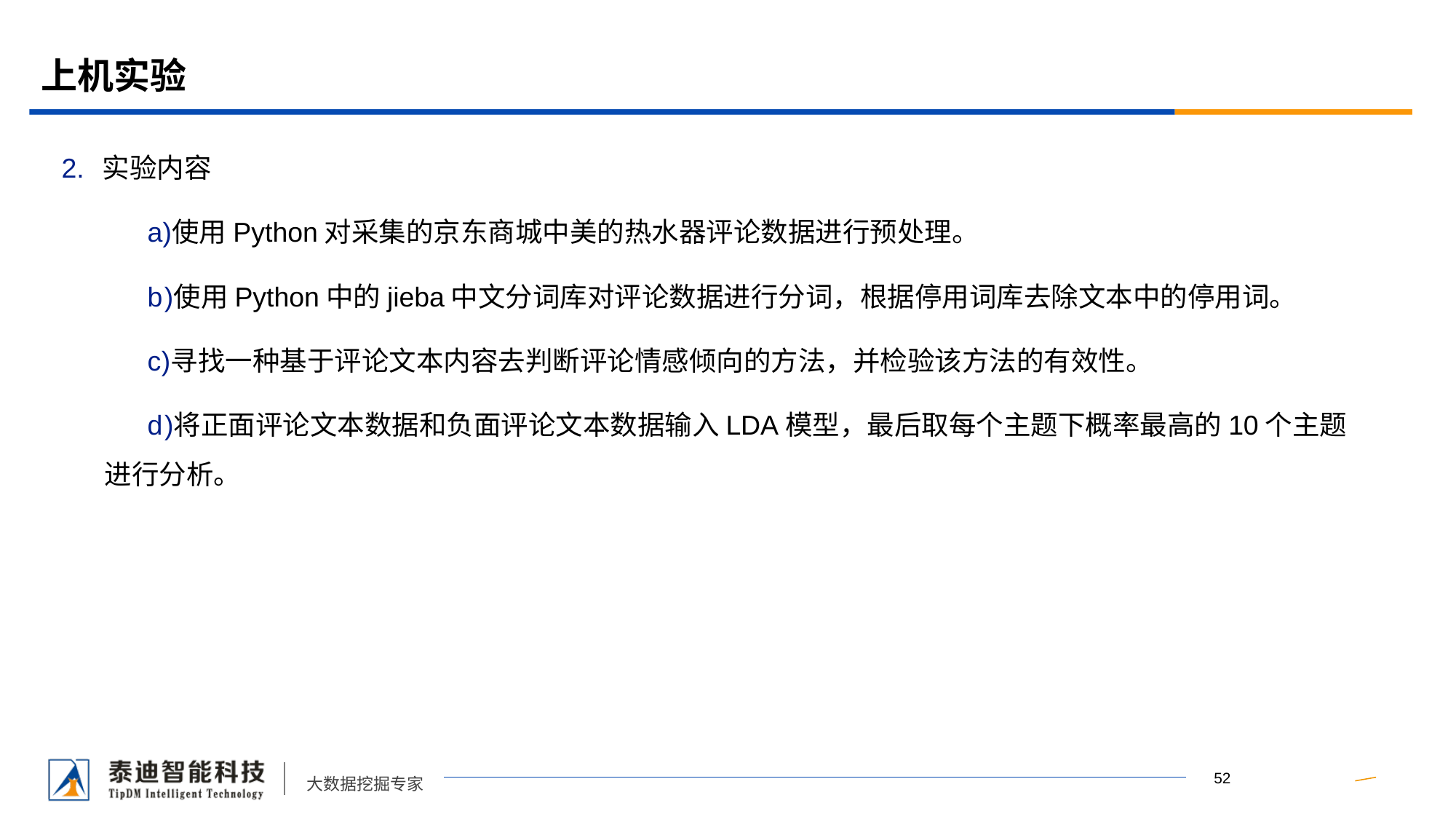

# 上机实验
实验内容
使用Python对采集的京东商城中美的热水器评论数据进行预处理。
使用Python中的jieba中文分词库对评论数据进行分词，根据停用词库去除文本中的停用词。
寻找一种基于评论文本内容去判断评论情感倾向的方法，并检验该方法的有效性。
将正面评论文本数据和负面评论文本数据输入LDA模型，最后取每个主题下概率最高的10个主题进行分析。